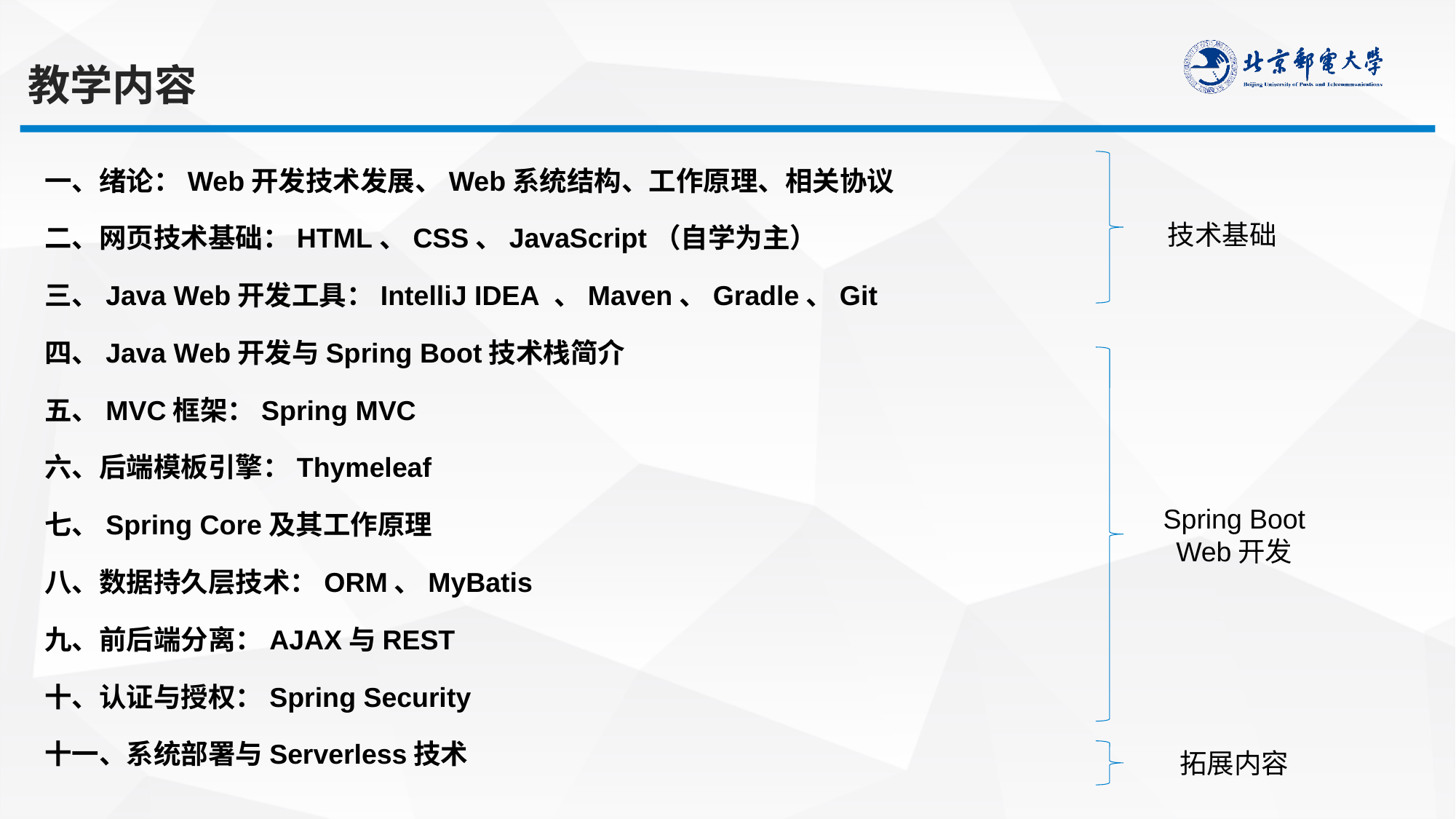

教学内容

一、绪论：Web开发技术发展、Web系统结构、工作原理、相关协议
二、网页技术基础：HTML、CSS、JavaScript（自学为主）
三、Java Web开发工具：IntelliJ IDEA 、Maven、Gradle、Git
四、Java Web开发与Spring Boot技术栈简介
五、MVC框架：Spring MVC
六、后端模板引擎：Thymeleaf
七、Spring Core及其工作原理
八、数据持久层技术：ORM、MyBatis
九、前后端分离：AJAX与REST
十、认证与授权：Spring Security
十一、系统部署与Serverless技术

技术基础

Spring Boot Web开发

拓展内容